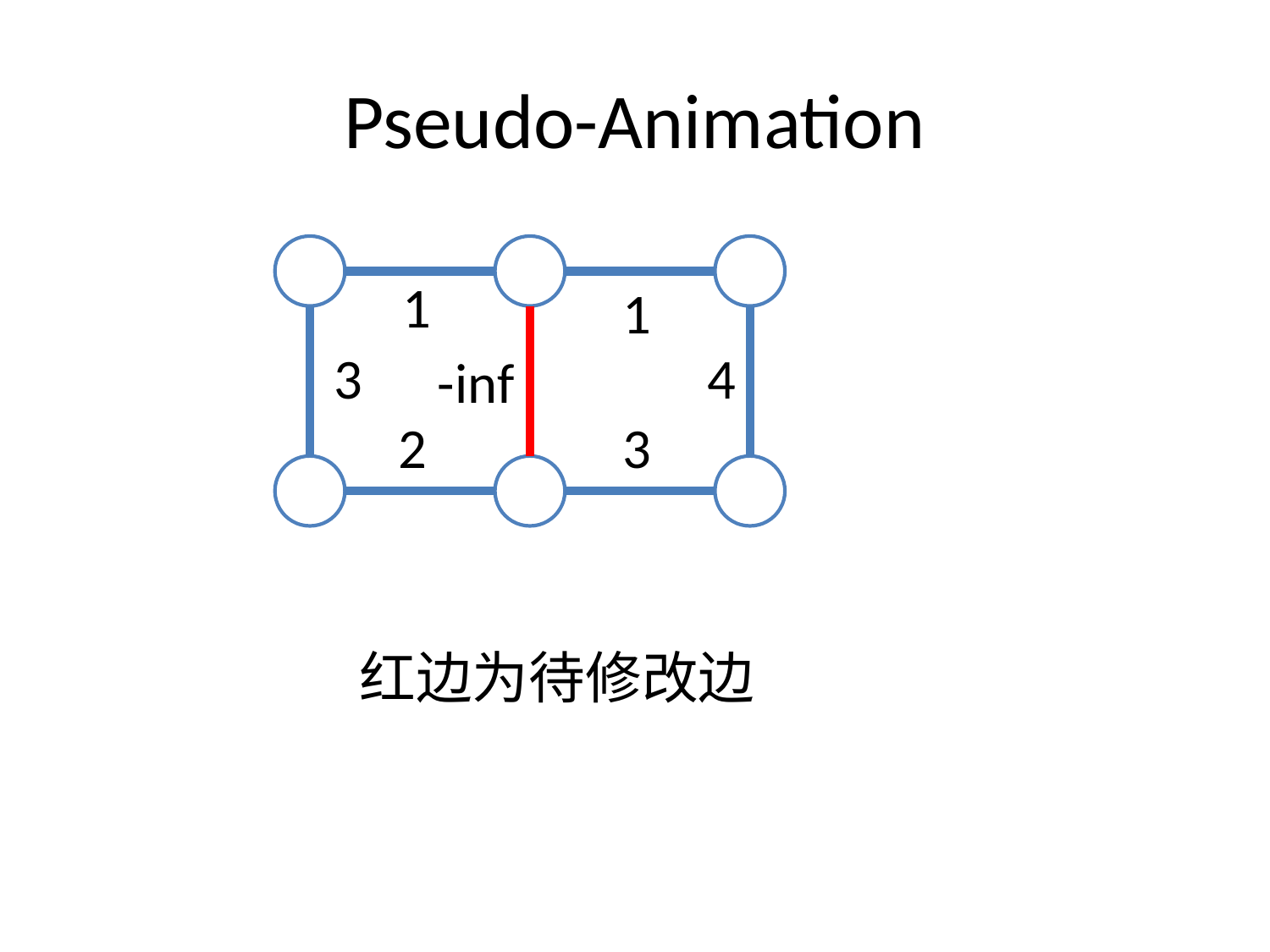

# Pseudo-Animation

1
1
4
3
-inf
3
2

红边为待修改边